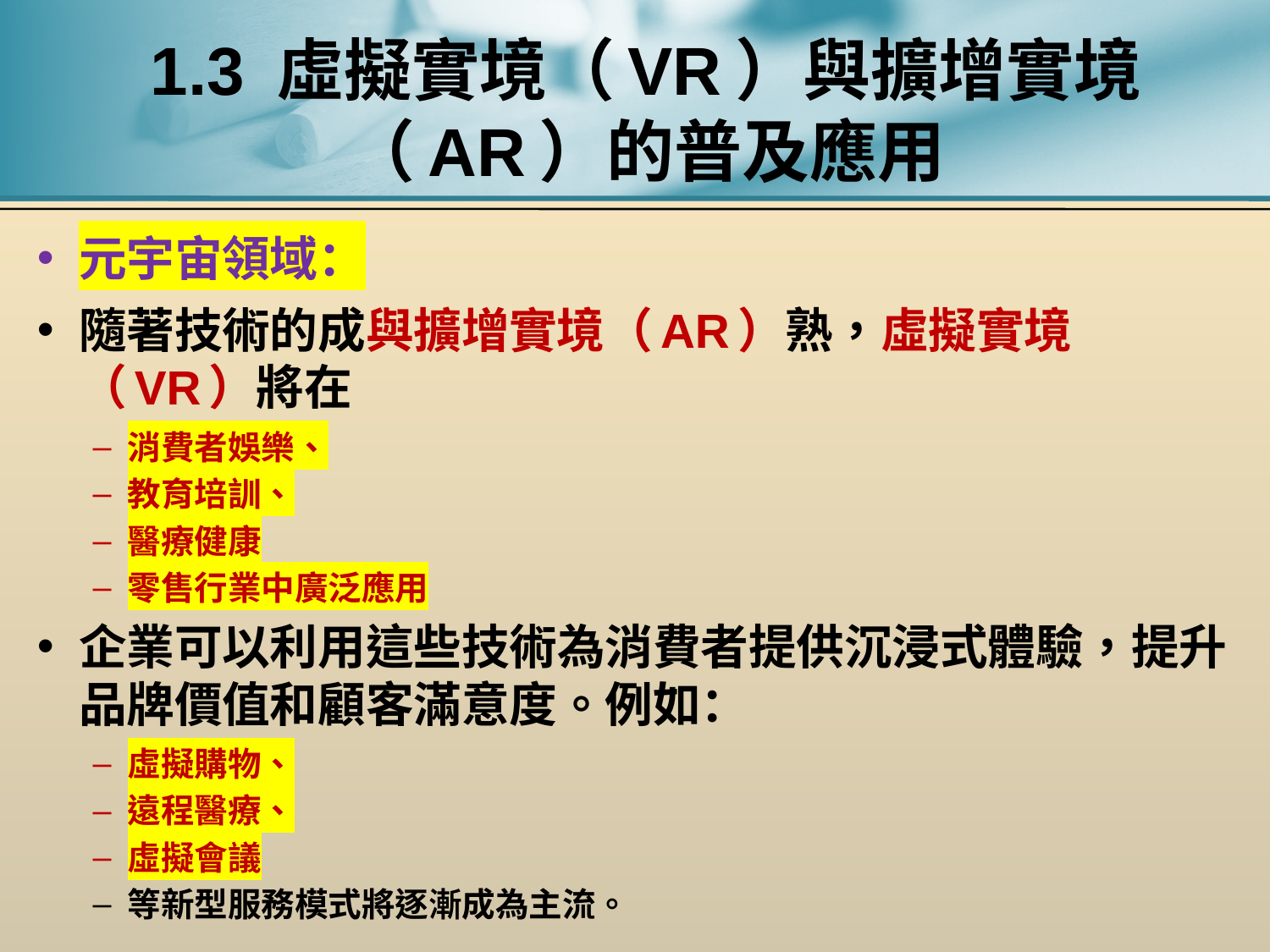

# 1.3 虛擬實境（VR）與擴增實境（AR）的普及應用
元宇宙領域：
隨著技術的成與擴增實境（AR）熟，虛擬實境（VR）將在
消費者娛樂、
教育培訓、
醫療健康
零售行業中廣泛應用
企業可以利用這些技術為消費者提供沉浸式體驗，提升品牌價值和顧客滿意度。例如：
虛擬購物、
遠程醫療、
虛擬會議
等新型服務模式將逐漸成為主流。